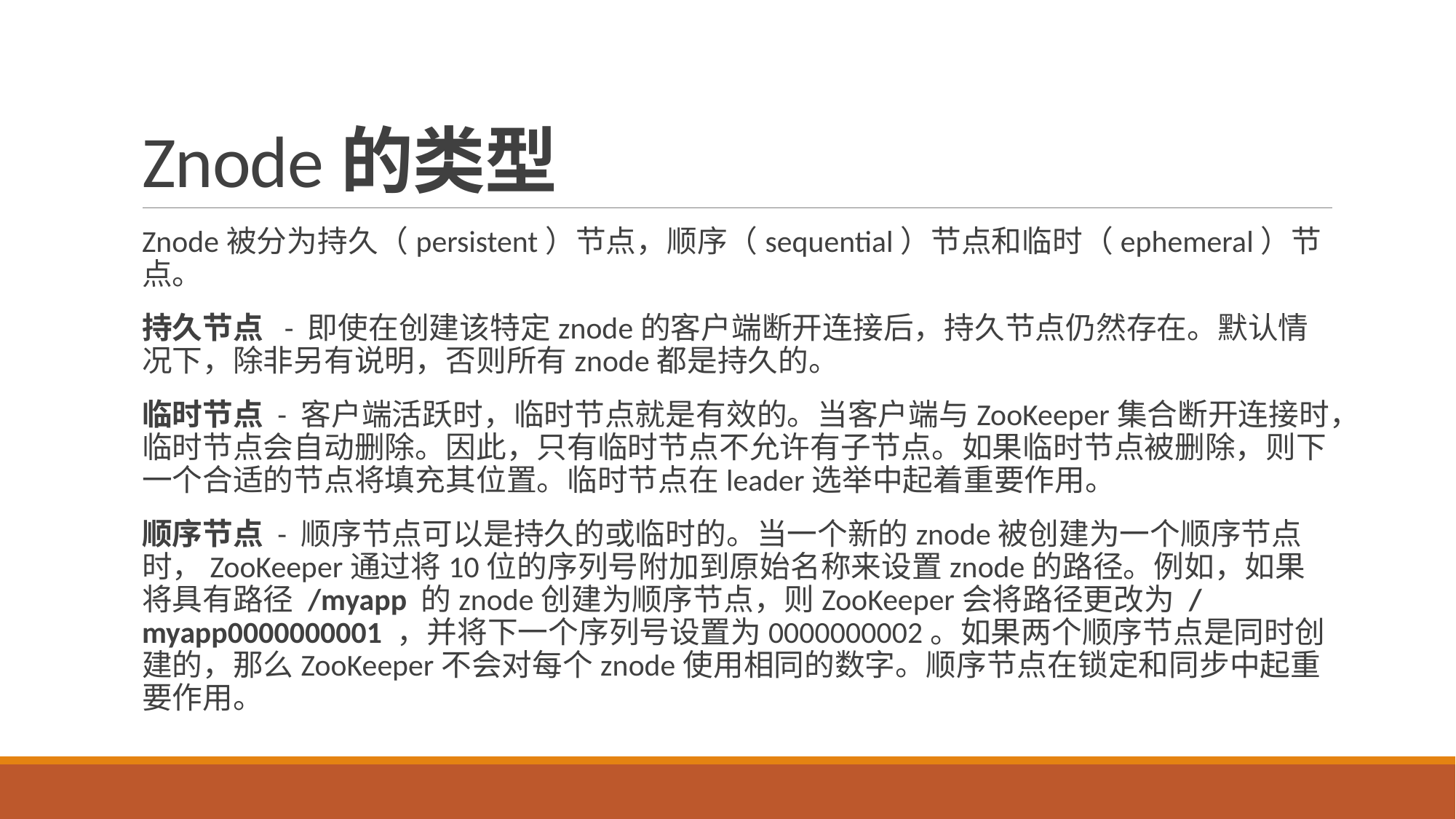

# Znode的类型
Znode被分为持久（persistent）节点，顺序（sequential）节点和临时（ephemeral）节点。
持久节点  - 即使在创建该特定znode的客户端断开连接后，持久节点仍然存在。默认情况下，除非另有说明，否则所有znode都是持久的。
临时节点 - 客户端活跃时，临时节点就是有效的。当客户端与ZooKeeper集合断开连接时，临时节点会自动删除。因此，只有临时节点不允许有子节点。如果临时节点被删除，则下一个合适的节点将填充其位置。临时节点在leader选举中起着重要作用。
顺序节点 - 顺序节点可以是持久的或临时的。当一个新的znode被创建为一个顺序节点时，ZooKeeper通过将10位的序列号附加到原始名称来设置znode的路径。例如，如果将具有路径 /myapp 的znode创建为顺序节点，则ZooKeeper会将路径更改为 /myapp0000000001 ，并将下一个序列号设置为0000000002。如果两个顺序节点是同时创建的，那么ZooKeeper不会对每个znode使用相同的数字。顺序节点在锁定和同步中起重要作用。